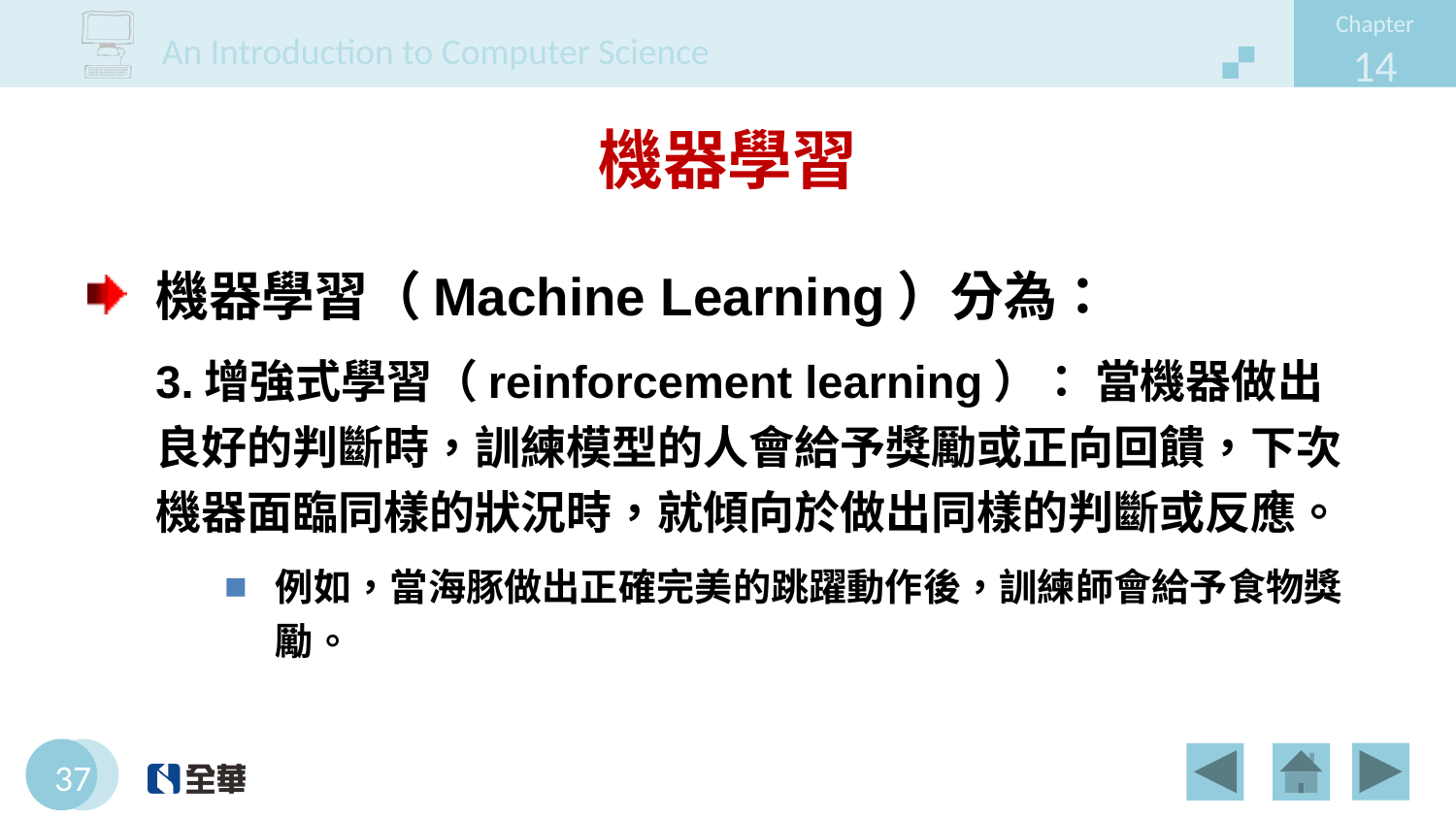

# 機器學習
機器學習（Machine Learning）分為：
3.增強式學習（reinforcement learning）： 當機器做出良好的判斷時，訓練模型的人會給予獎勵或正向回饋，下次機器面臨同樣的狀況時，就傾向於做出同樣的判斷或反應。
例如，當海豚做出正確完美的跳躍動作後，訓練師會給予食物獎勵。